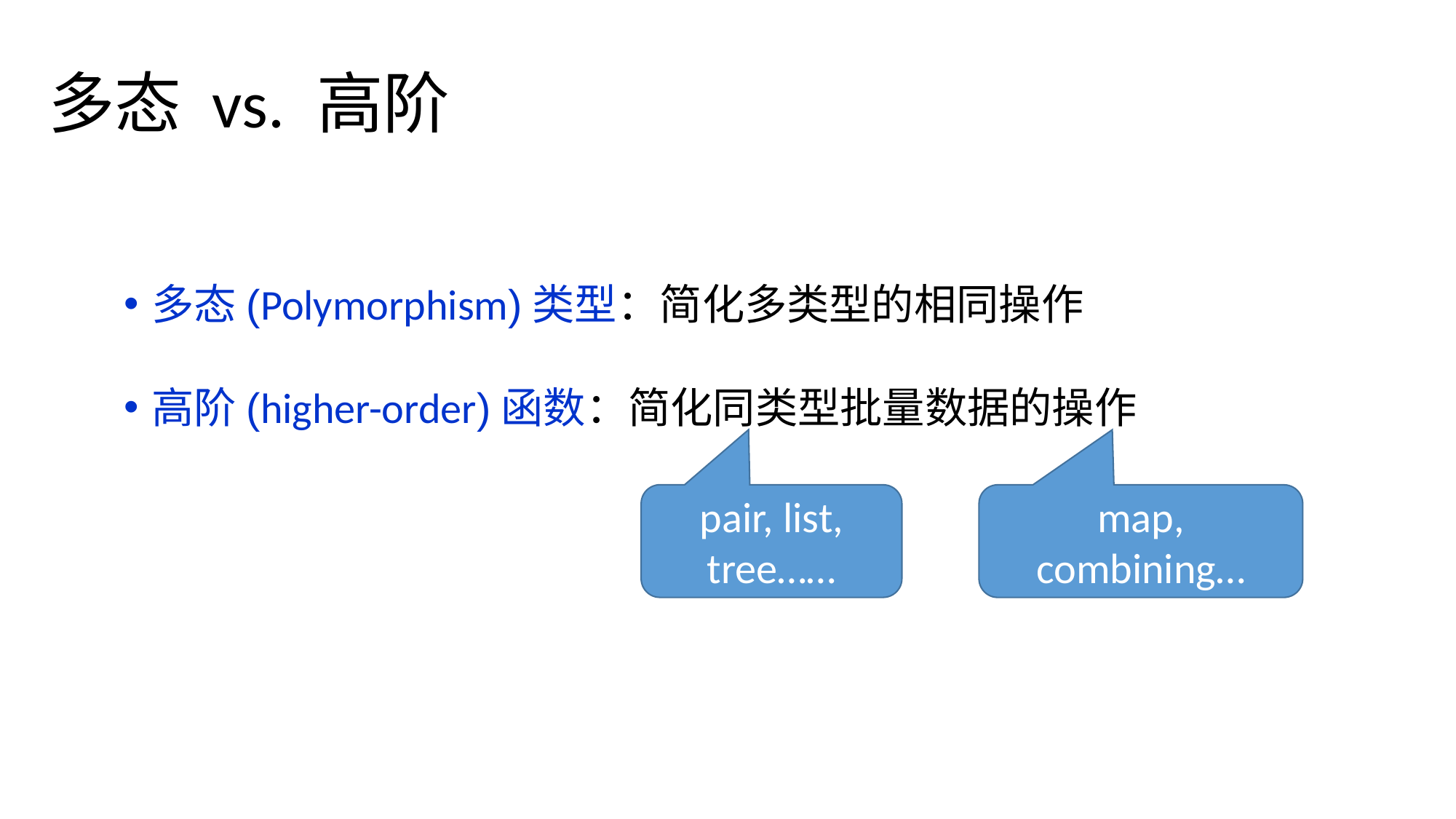

# 多态 vs. 高阶
多态(Polymorphism)类型：简化多类型的相同操作

高阶(higher-order)函数：简化同类型批量数据的操作
pair, list, tree……
map, combining…